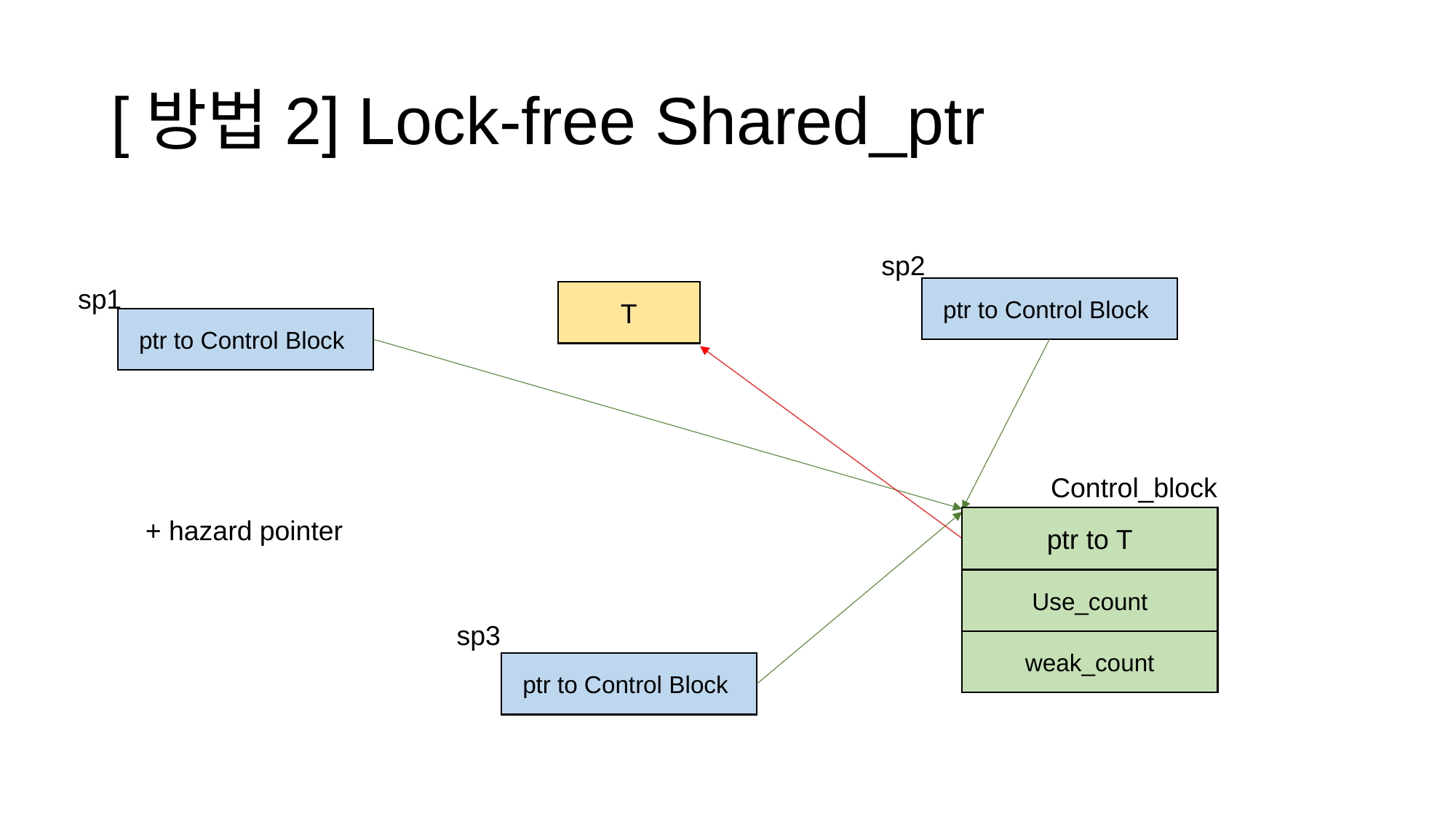

# [방법2] Lock-free Shared_ptr
sp2
ptr to Control Block
sp1
ptr to Control Block
T
Control_block
ptr to T
Use_count
weak_count
+ hazard pointer
sp3
ptr to Control Block